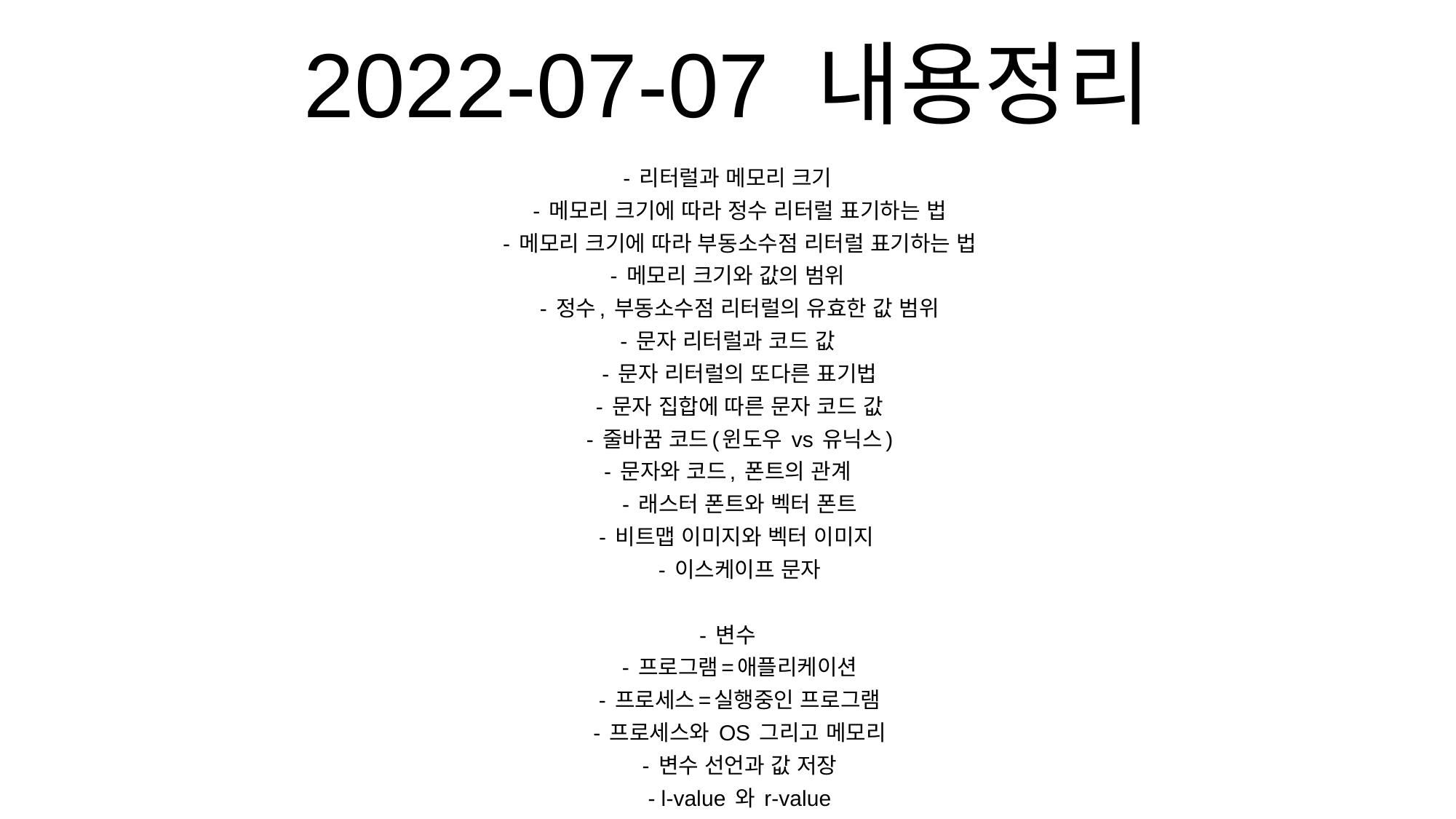

# 2022-07-07 내용정리
- 리터럴과 메모리 크기
    - 메모리 크기에 따라 정수 리터럴 표기하는 법
    - 메모리 크기에 따라 부동소수점 리터럴 표기하는 법
- 메모리 크기와 값의 범위
    - 정수, 부동소수점 리터럴의 유효한 값 범위
- 문자 리터럴과 코드 값
    - 문자 리터럴의 또다른 표기법
    - 문자 집합에 따른 문자 코드 값
    - 줄바꿈 코드(윈도우 vs 유닉스)
- 문자와 코드, 폰트의 관계
    - 래스터 폰트와 벡터 폰트
    - 비트맵 이미지와 벡터 이미지
    - 이스케이프 문자

- 변수
    - 프로그램=애플리케이션
    - 프로세스=실행중인 프로그램
    - 프로세스와 OS 그리고 메모리
    - 변수 선언과 값 저장
    - l-value 와 r-value